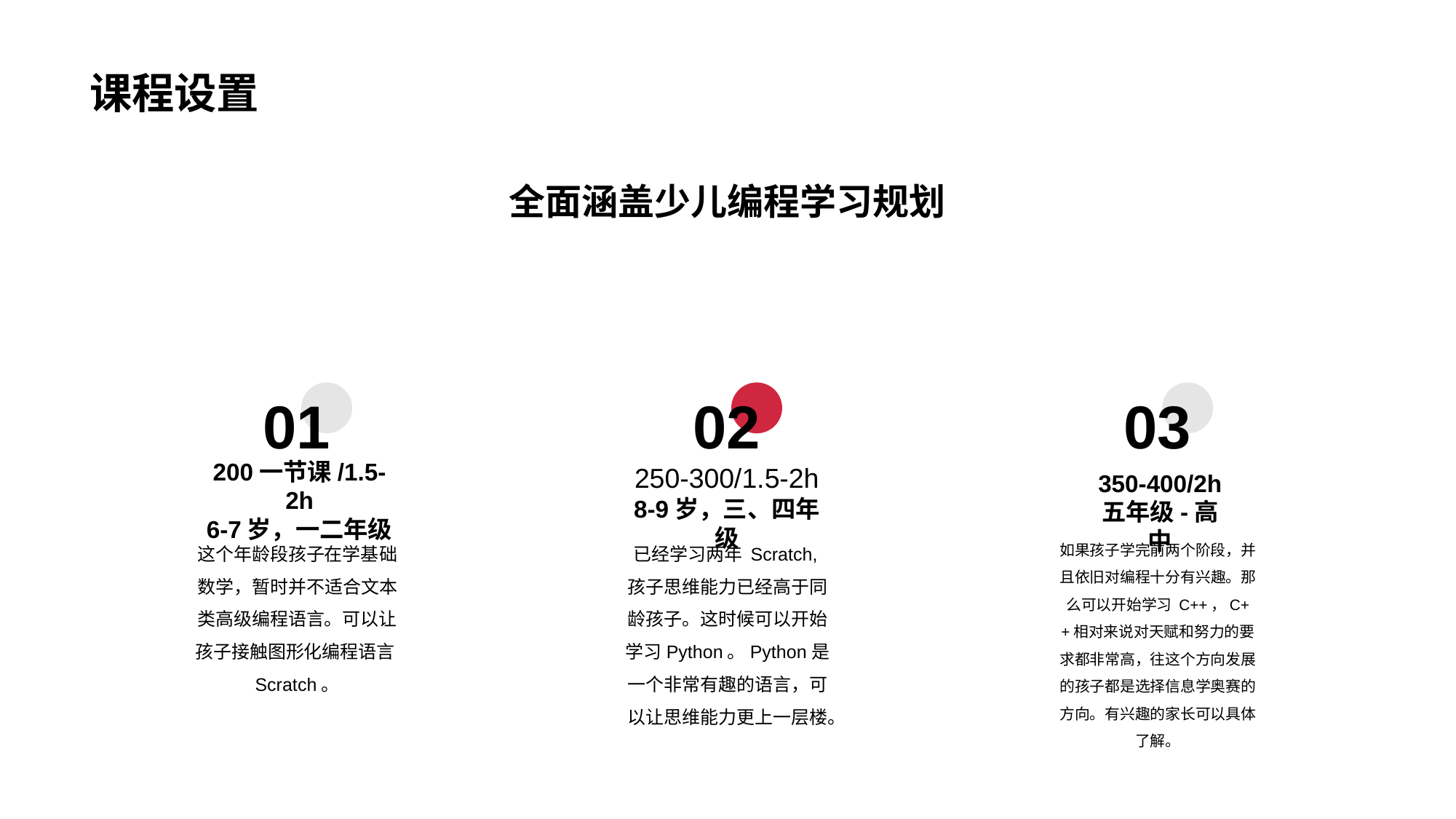

# 课程设置
全面涵盖少儿编程学习规划
01

02

03

200一节课/1.5-2h
6-7岁，一二年级
250-300/1.5-2h
8-9岁，三、四年级
350-400/2h
五年级-高中
这个年龄段孩子在学基础数学，暂时并不适合文本类高级编程语言。可以让孩子接触图形化编程语言Scratch。
已经学习两年 Scratch,孩子思维能力已经高于同龄孩子。这时候可以开始学习Python。Python是一个非常有趣的语言，可以让思维能力更上一层楼。
如果孩子学完前两个阶段，并且依旧对编程十分有兴趣。那么可以开始学习 C++，C++相对来说对天赋和努力的要求都非常高，往这个方向发展的孩子都是选择信息学奥赛的方向。有兴趣的家长可以具体了解。